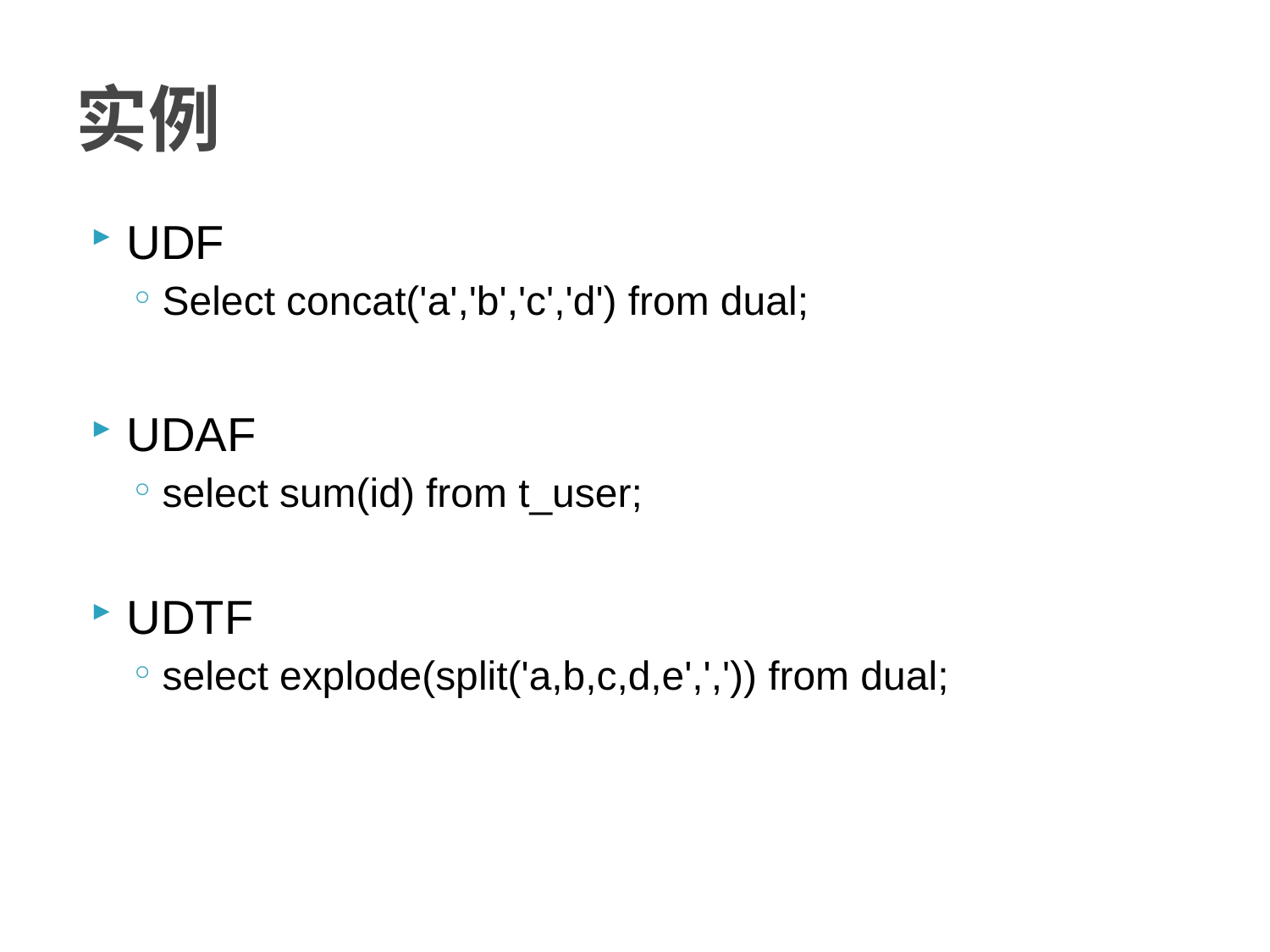

# 实例
UDF
Select concat('a','b','c','d') from dual;

UDAF
select sum(id) from t_user;

UDTF
select explode(split('a,b,c,d,e',',')) from dual;